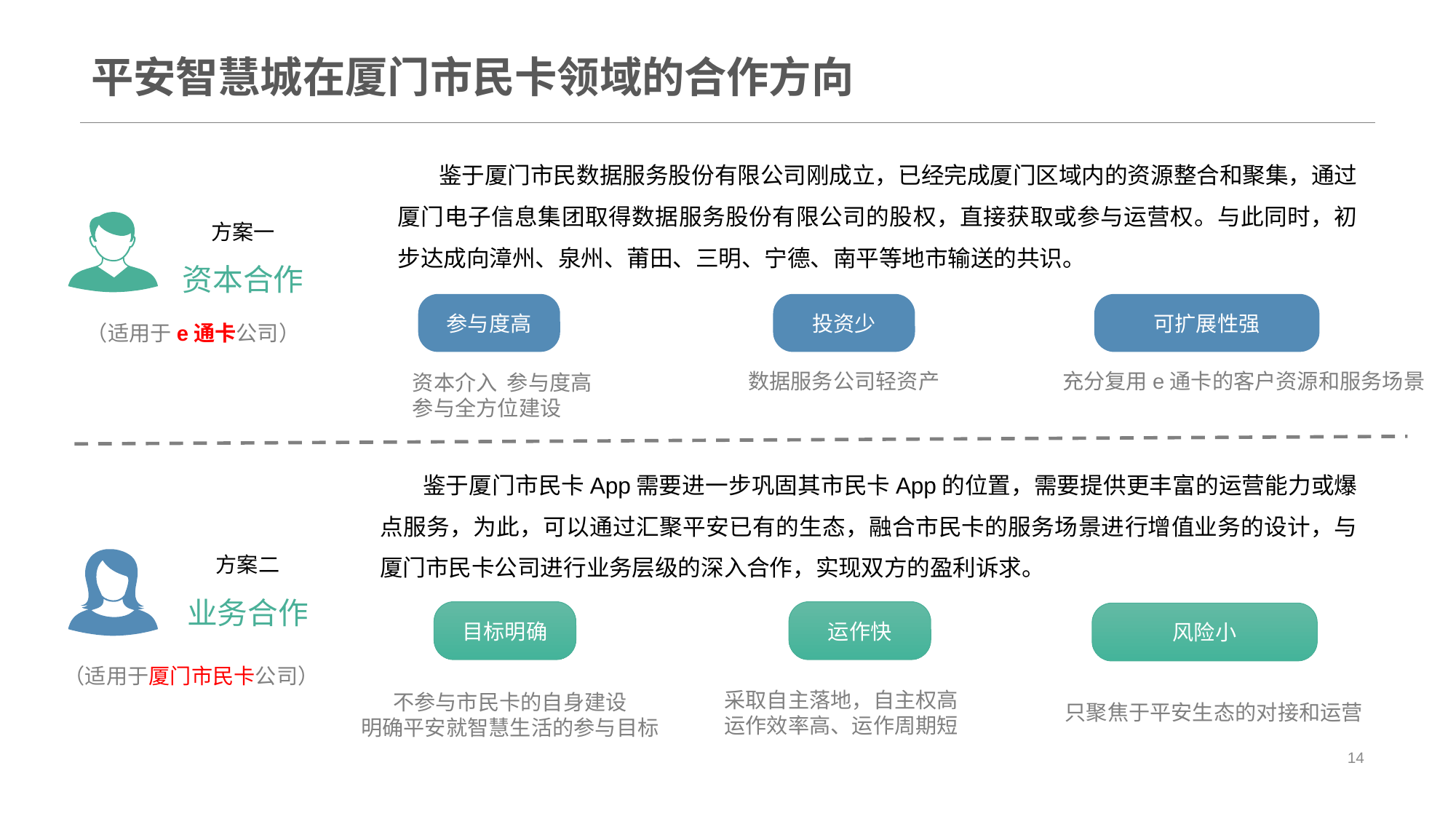

# 平安智慧城在厦门市民卡领域的合作方向
       鉴于厦门市民数据服务股份有限公司刚成立，已经完成厦门区域内的资源整合和聚集，通过厦门电子信息集团取得数据服务股份有限公司的股权，直接获取或参与运营权。与此同时，初步达成向漳州、泉州、莆田、三明、宁德、南平等地市输送的共识。
方案一

资本合作
投资少
可扩展性强
参与度高
（适用于e通卡公司）
数据服务公司轻资产

充分复用e通卡的客户资源和服务场景
资本介入  参与度高
参与全方位建设
       鉴于厦门市民卡App需要进一步巩固其市民卡App的位置，需要提供更丰富的运营能力或爆点服务，为此，可以通过汇聚平安已有的生态，融合市民卡的服务场景进行增值业务的设计，与厦门市民卡公司进行业务层级的深入合作，实现双方的盈利诉求。
方案二

业务合作
运作快
目标明确
风险小
（适用于厦门市民卡公司）
采取自主落地，自主权高
运作效率高、运作周期短
不参与市民卡的自身建设
明确平安就智慧生活的参与目标
只聚焦于平安生态的对接和运营
14